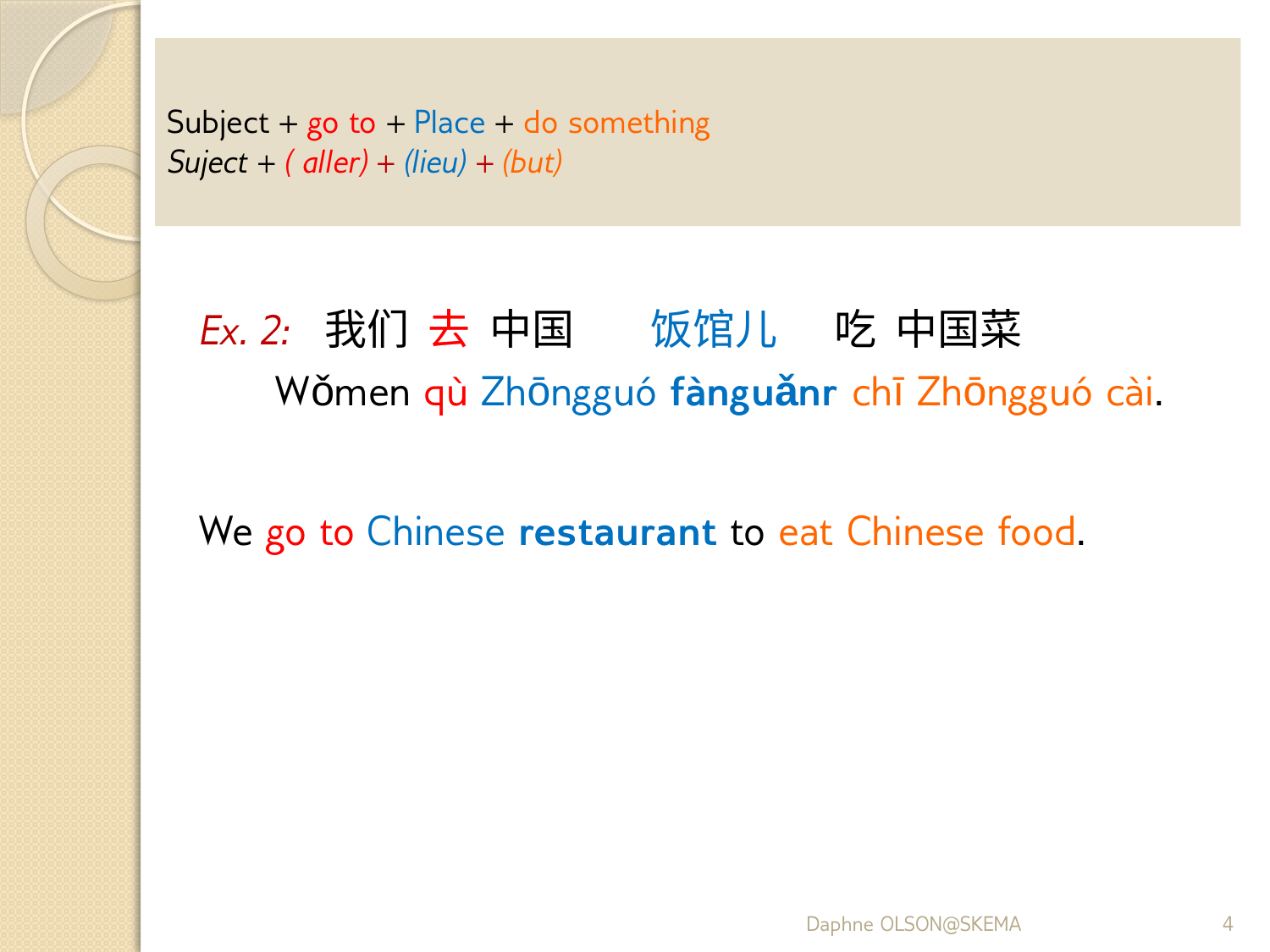

# Subject + go to + Place + do something Suject + ( aller) + (lieu) + (but)
Ex. 2:  我们  去  中国        饭馆儿      吃  中国菜
      Wǒmen qù Zhōngguó fànguǎnr chī Zhōngguó cài.

We go to Chinese restaurant to eat Chinese food.
Daphne OLSON@SKEMA
4